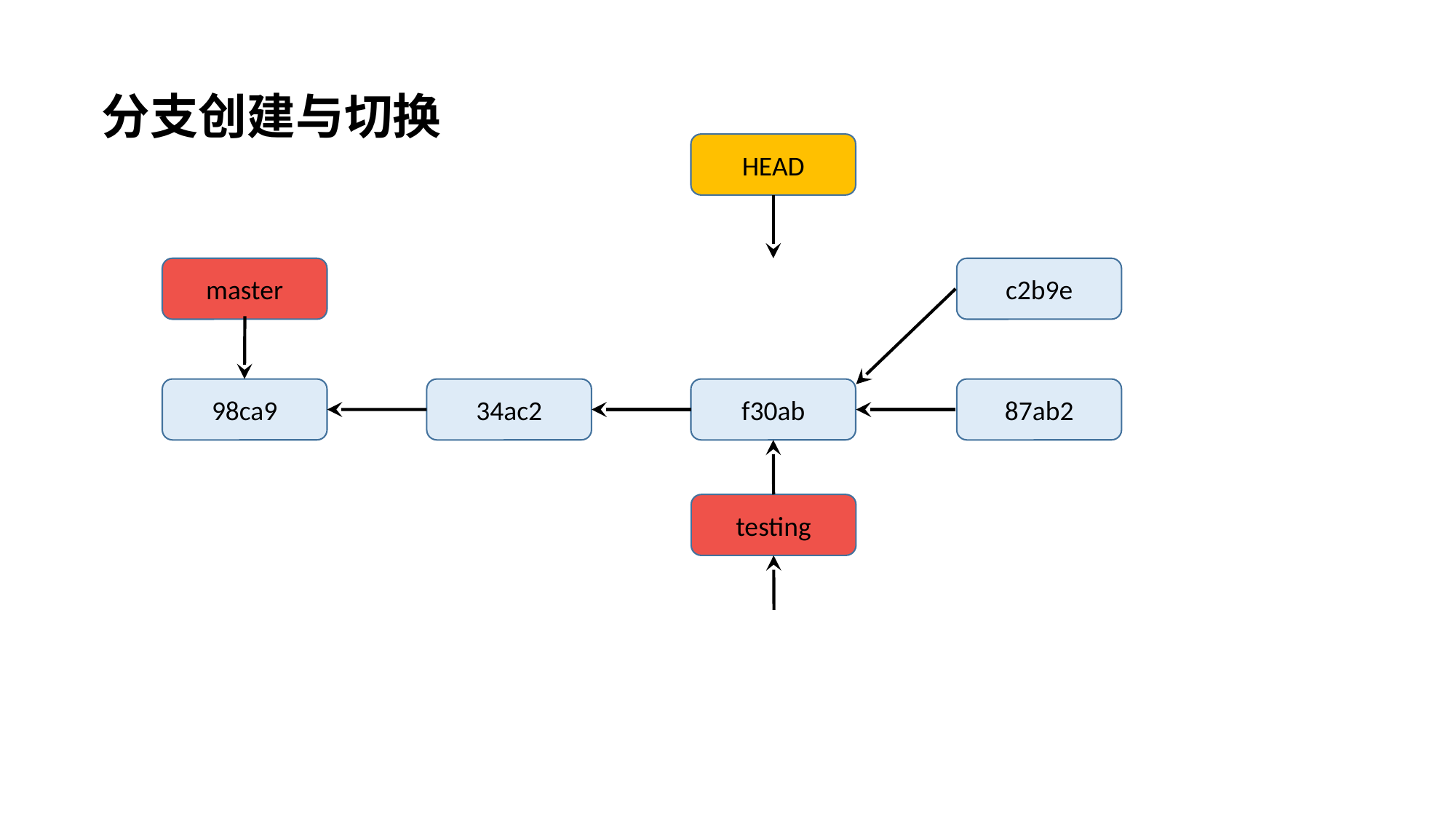

分支创建与切换
HEAD
master
c2b9e
98ca9
34ac2
f30ab
87ab2
testing